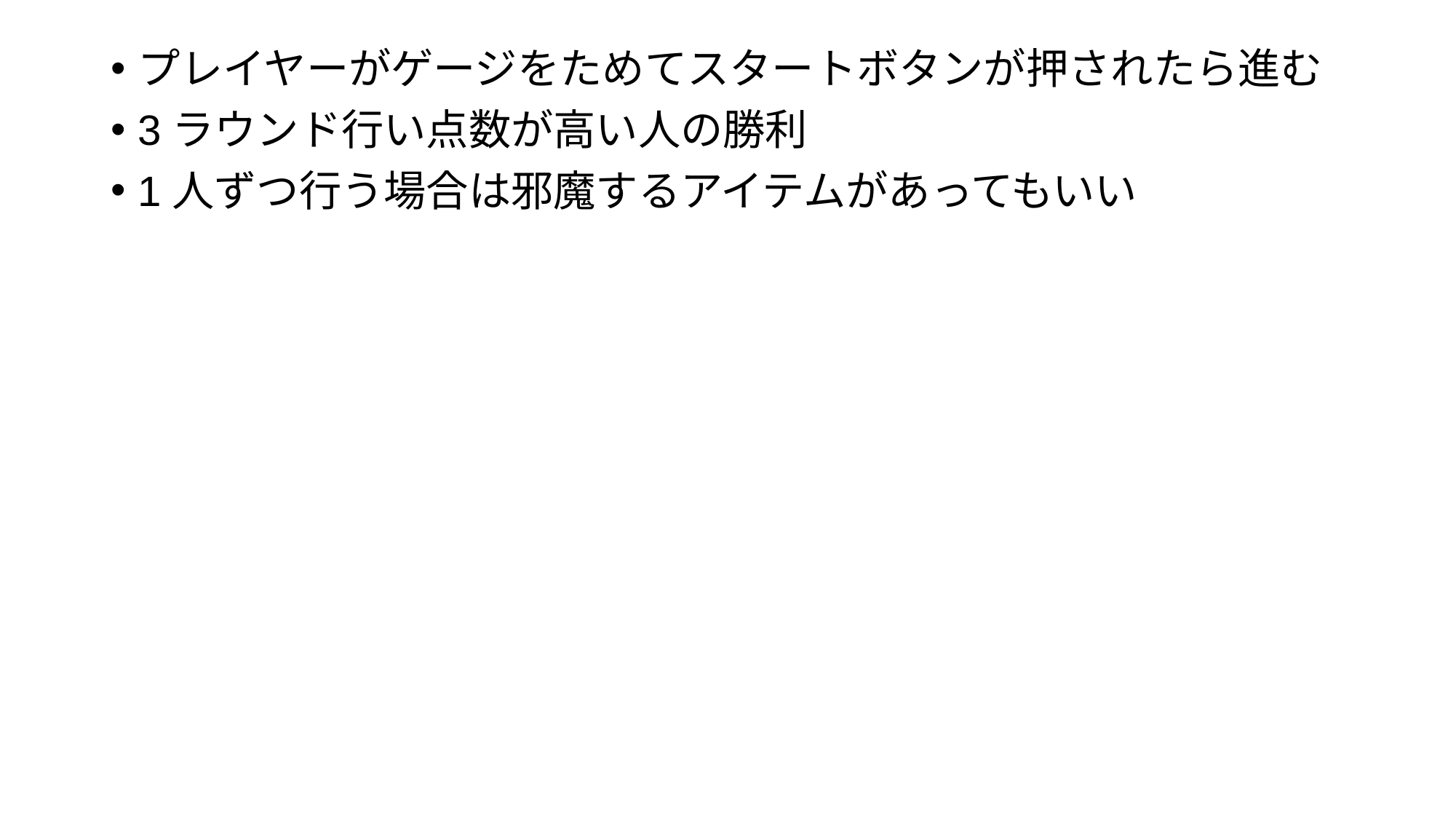

プレイヤーがゲージをためてスタートボタンが押されたら進む
3ラウンド行い点数が高い人の勝利
1人ずつ行う場合は邪魔するアイテムがあってもいい